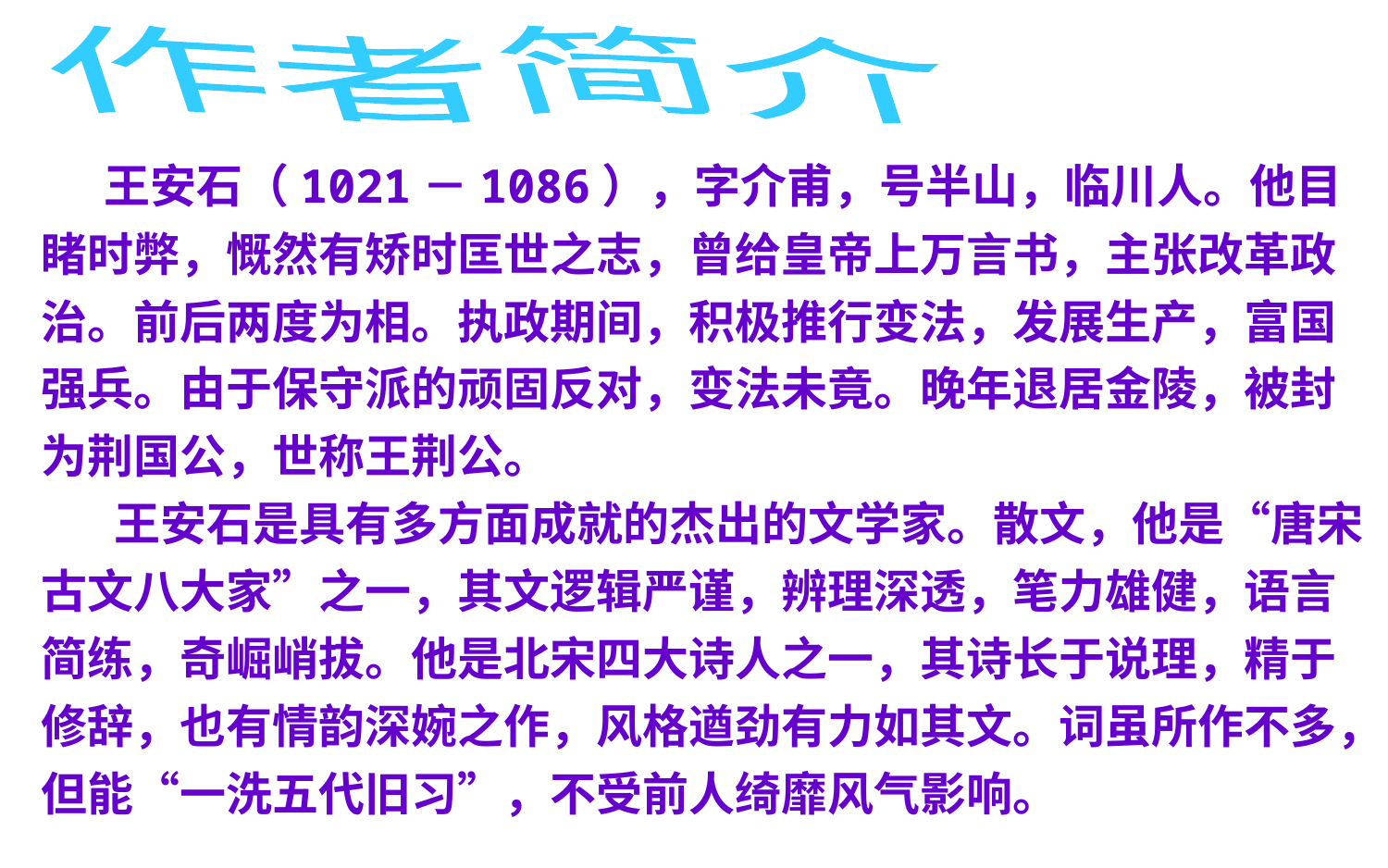

作者简介
     王安石（1021－1086），字介甫，号半山，临川人。他目睹时弊，慨然有矫时匡世之志，曾给皇帝上万言书，主张改革政治。前后两度为相。执政期间，积极推行变法，发展生产，富国强兵。由于保守派的顽固反对，变法未竟。晚年退居金陵，被封为荆国公，世称王荆公。
      王安石是具有多方面成就的杰出的文学家。散文，他是“唐宋古文八大家”之一，其文逻辑严谨，辨理深透，笔力雄健，语言简练，奇崛峭拔。他是北宋四大诗人之一，其诗长于说理，精于修辞，也有情韵深婉之作，风格遒劲有力如其文。词虽所作不多，但能“一洗五代旧习”，不受前人绮靡风气影响。